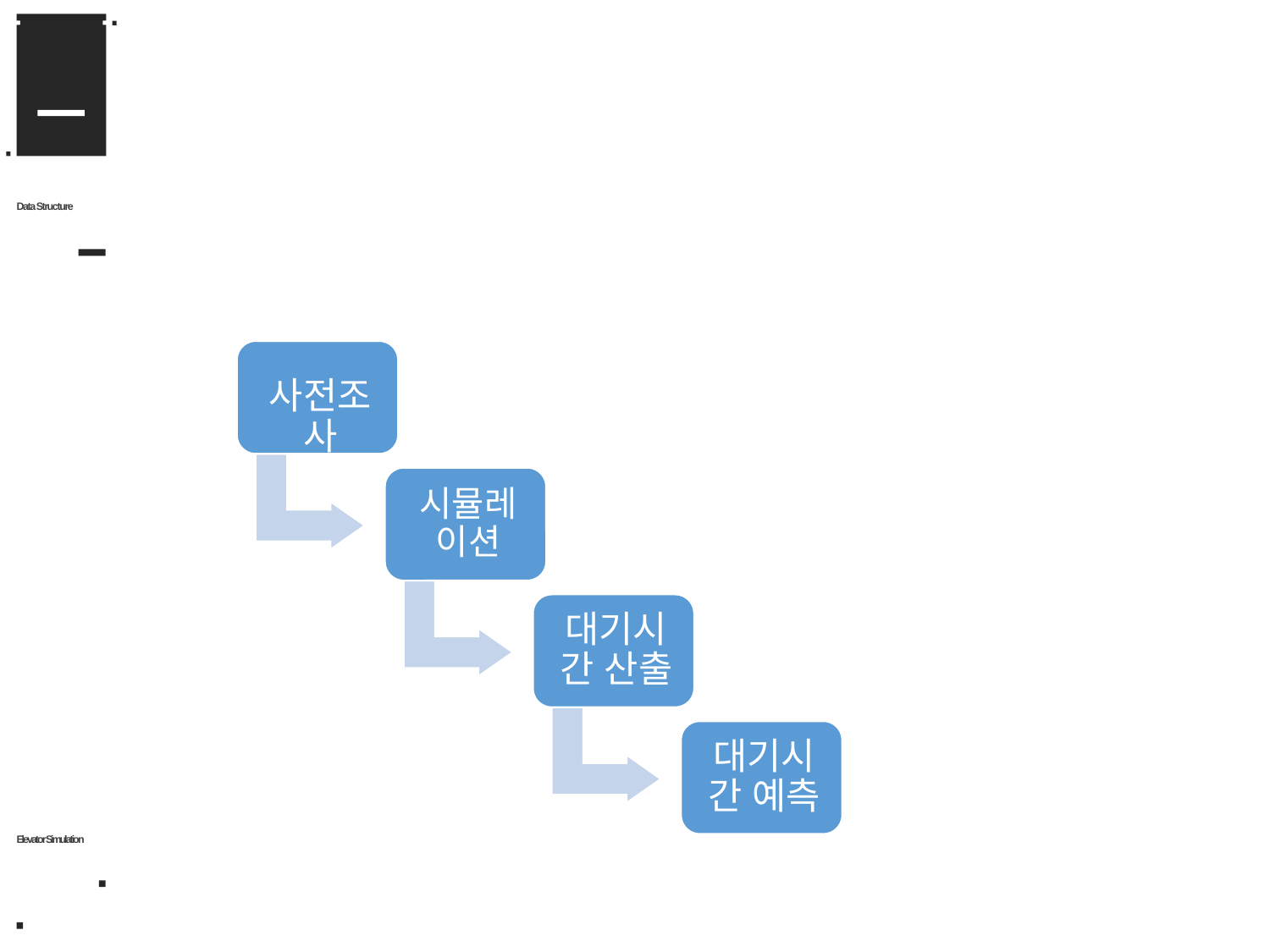

D

# Elevator Simulation

Data Structure : Team Project
Data Structure
How to Measuring Waiting Time

Revision
 사전조사
요일/시간별 각 층 대기인원 추세 파악
시뮬레이션
각 층의 실시간 인원수를 엘레베이터 시뮬레이션을 통하여 제작
대기시간 산출
데이터 분석을 통한 엘리베이터 대기시간 산출
대기시간 예측
엘리베이터 도착 간격을 통한 최대, 최소, 평균 대기시간 예측
Elevator Simulation